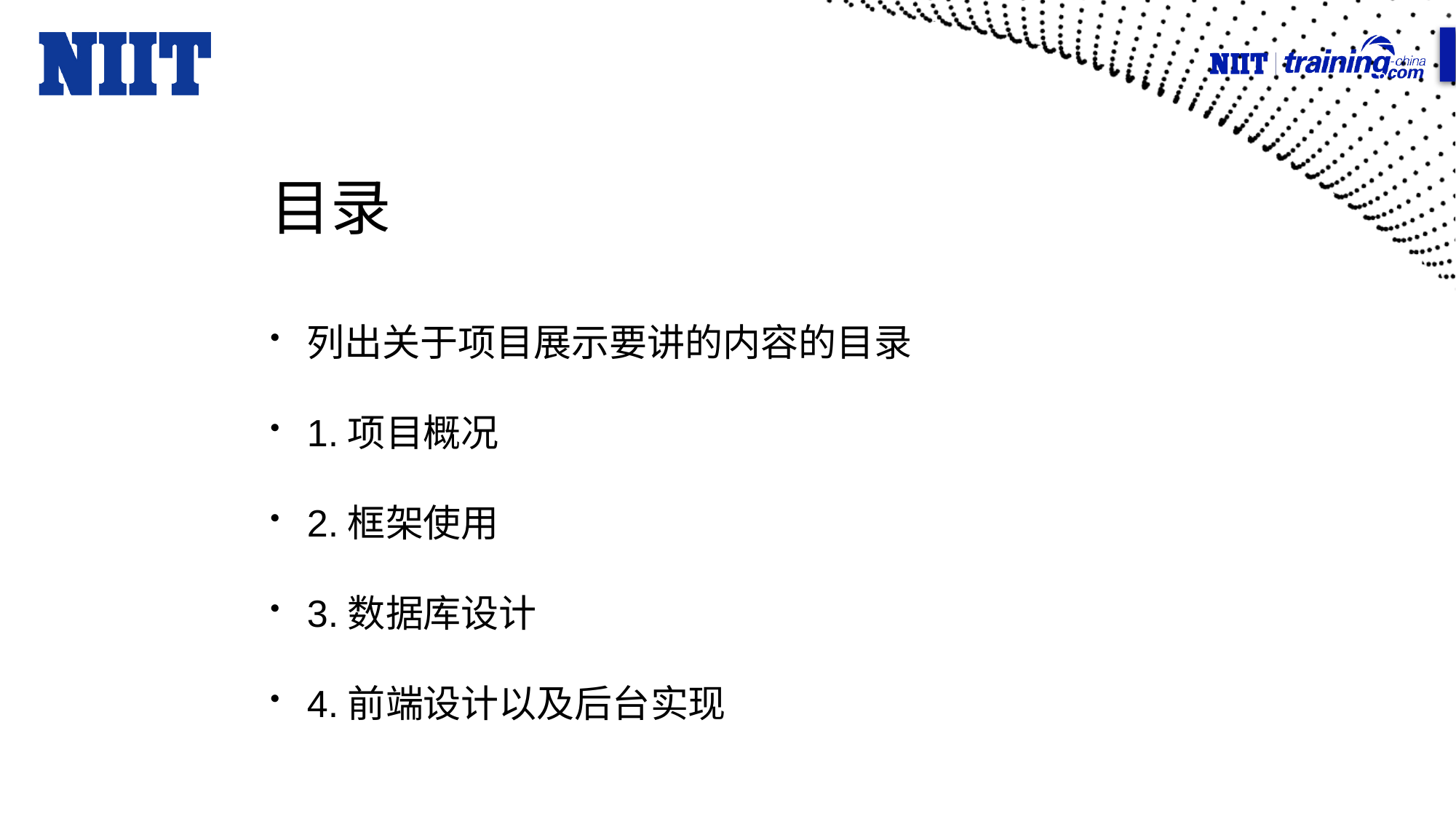

# 目录
列出关于项目展示要讲的内容的目录
1.项目概况
2.框架使用
3.数据库设计
4.前端设计以及后台实现